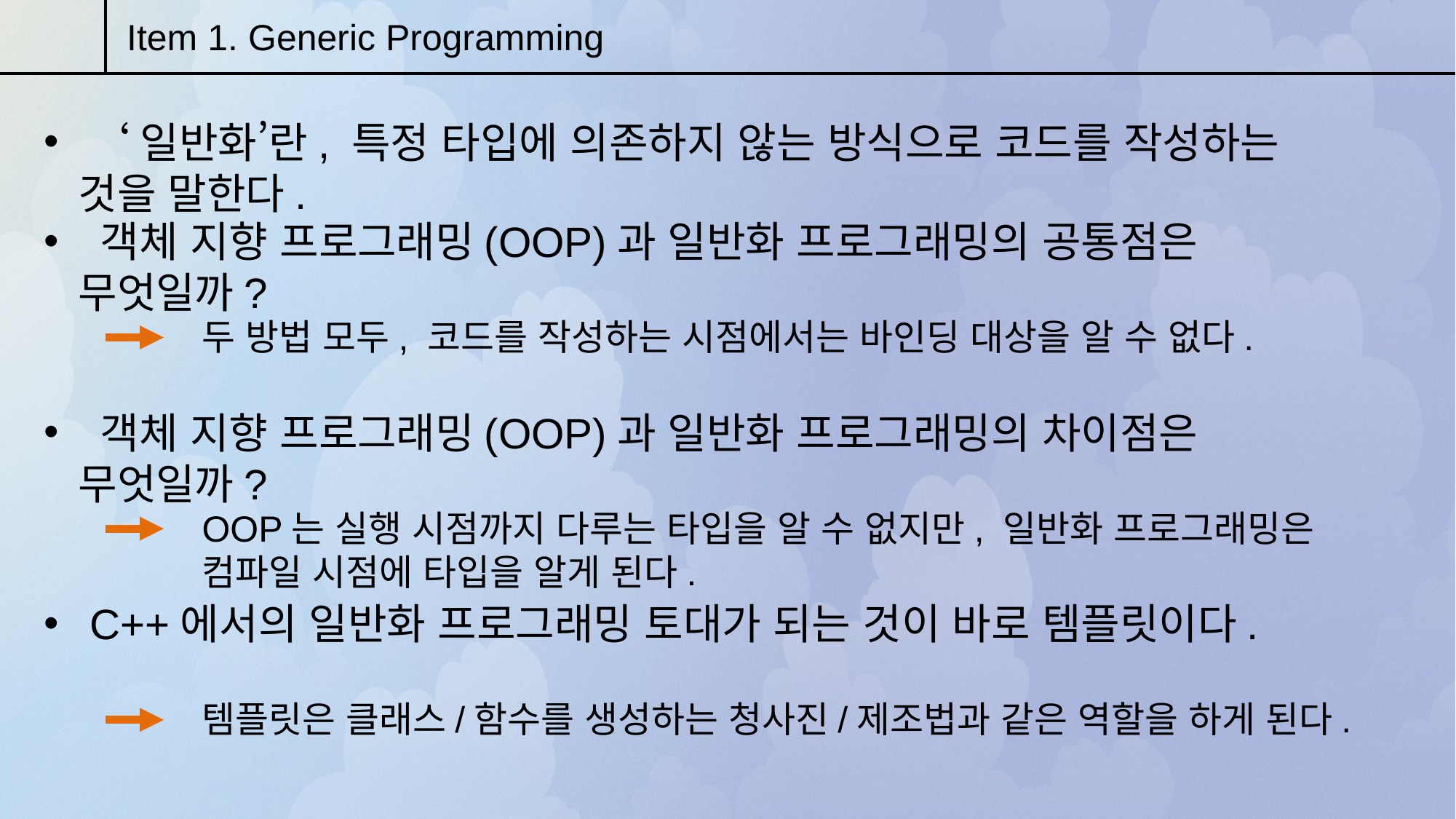

Item 1. Generic Programming
 ‘일반화’란, 특정 타입에 의존하지 않는 방식으로 코드를 작성하는 것을 말한다.
 객체 지향 프로그래밍(OOP)과 일반화 프로그래밍의 공통점은 무엇일까?
두 방법 모두, 코드를 작성하는 시점에서는 바인딩 대상을 알 수 없다.
 객체 지향 프로그래밍(OOP)과 일반화 프로그래밍의 차이점은 무엇일까?
OOP는 실행 시점까지 다루는 타입을 알 수 없지만, 일반화 프로그래밍은 컴파일 시점에 타입을 알게 된다.
 C++에서의 일반화 프로그래밍 토대가 되는 것이 바로 템플릿이다.
템플릿은 클래스/함수를 생성하는 청사진/제조법과 같은 역할을 하게 된다.